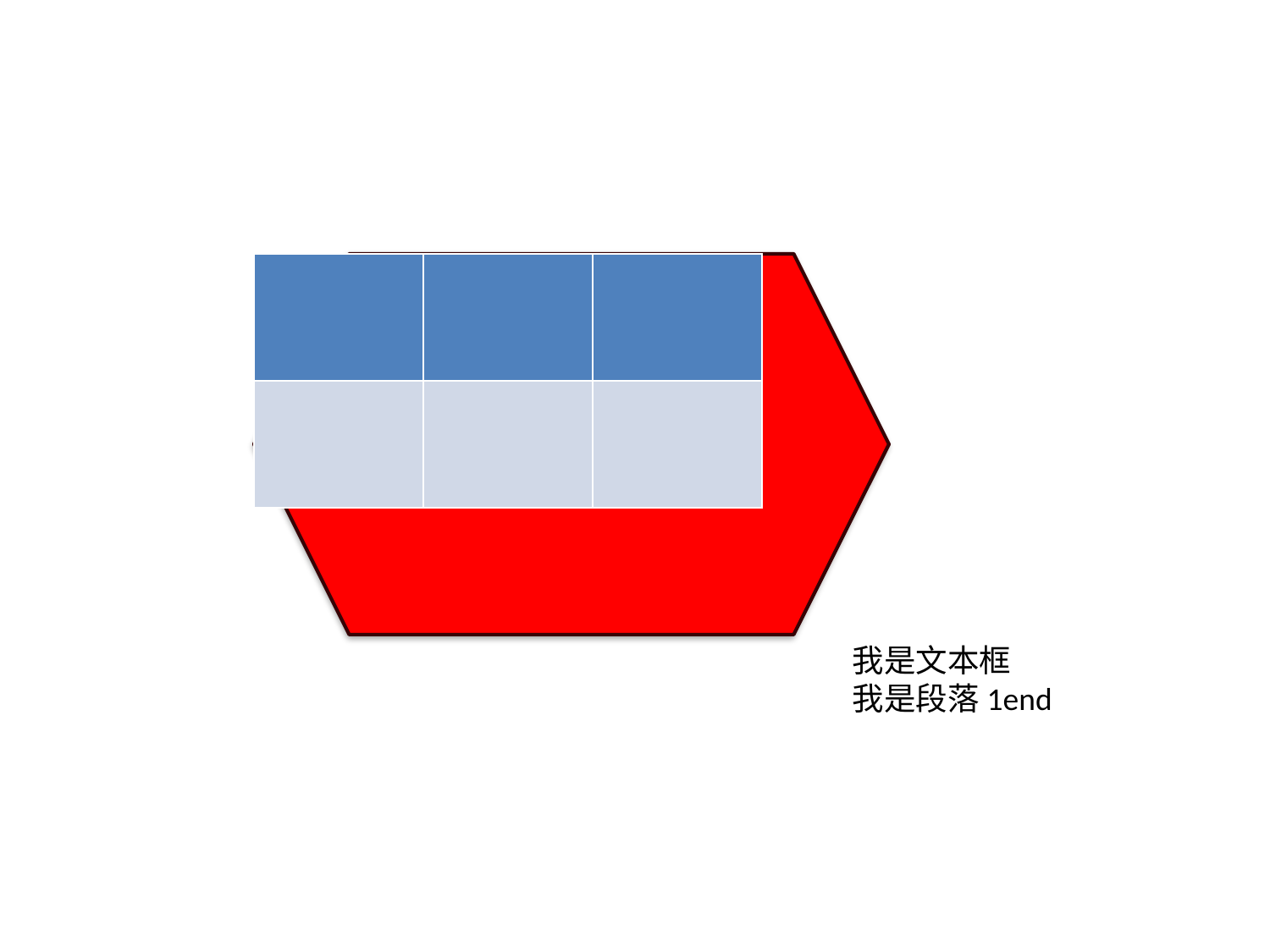

|  |  |  |
| --- | --- | --- |
|  |  |  |
# 标题1
标题2
我是文本框
我是段落1end